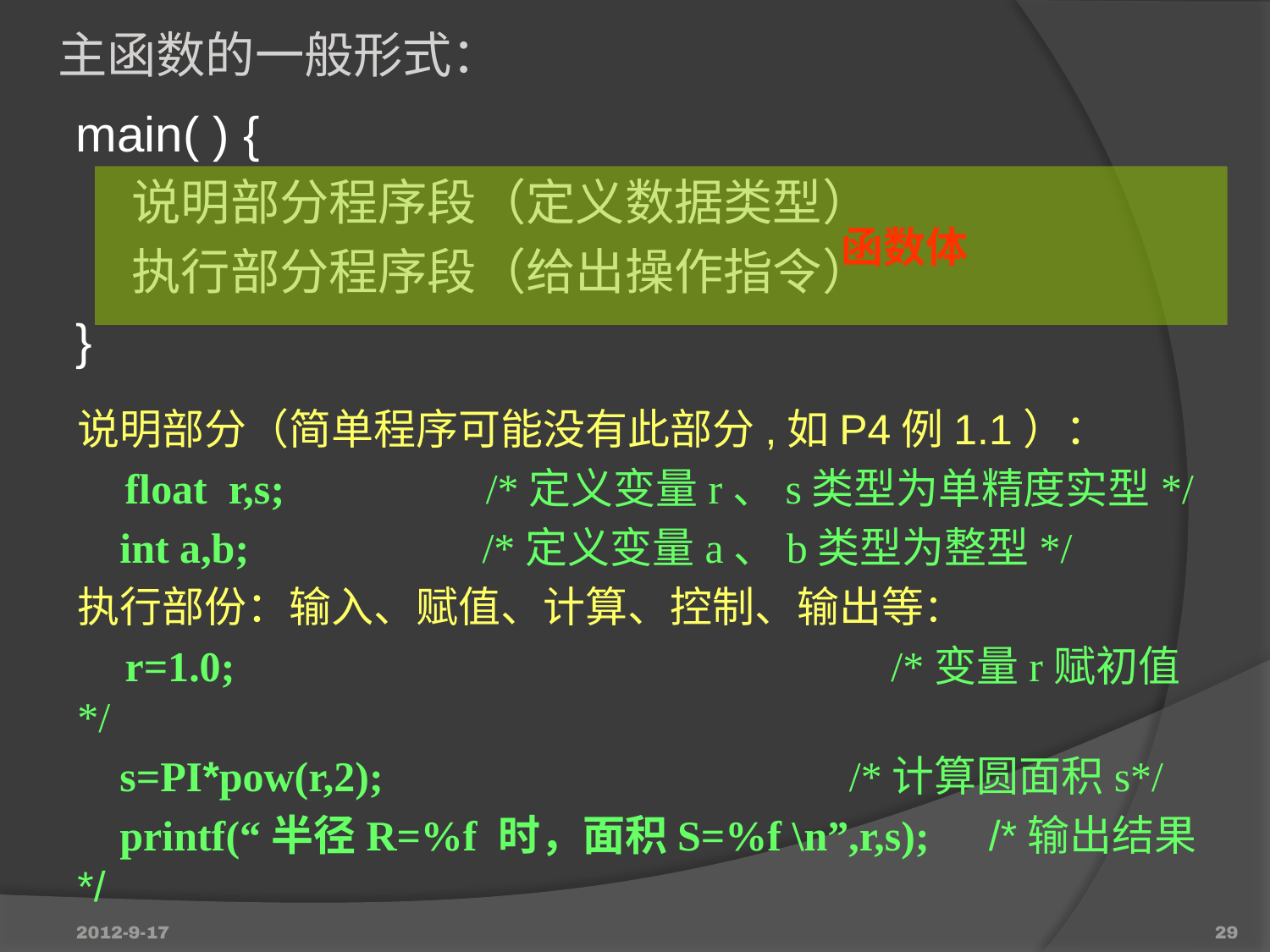

主函数的一般形式：
main( ) {
    说明部分程序段（定义数据类型）
    执行部分程序段（给出操作指令）
}
                                                                            函数体
说明部分（简单程序可能没有此部分,如P4例1.1）：
    float  r,s;                   /*定义变量r、s类型为单精度实型*/
    int a,b;                      /*定义变量a、b类型为整型*/
执行部份：输入、赋值、计算、控制、输出等：
    r=1.0;                                                              /*变量r赋初值*/
    s=PI*pow(r,2);                                            /*计算圆面积s*/
    printf(“半径R=%f 时，面积S=%f \n”,r,s);     /*输出结果*/
2012-9-17
29